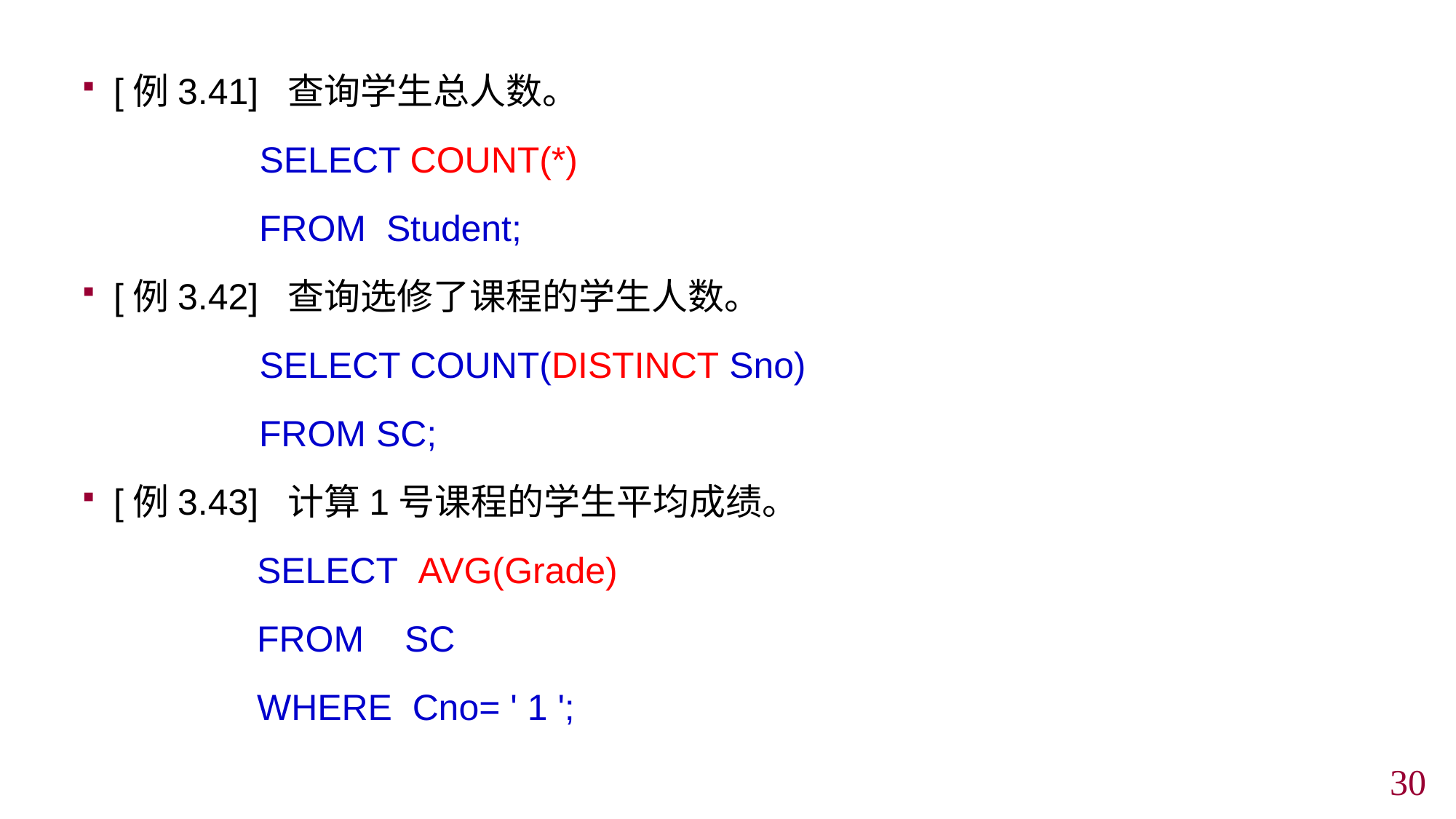

[例3.41]  查询学生总人数。
           SELECT COUNT(*)
         FROM  Student;
[例3.42]  查询选修了课程的学生人数。
           SELECT COUNT(DISTINCT Sno)
         FROM SC;
[例3.43]  计算1号课程的学生平均成绩。
             SELECT  AVG(Grade)
             FROM    SC
             WHERE  Cno= ' 1 ';
30